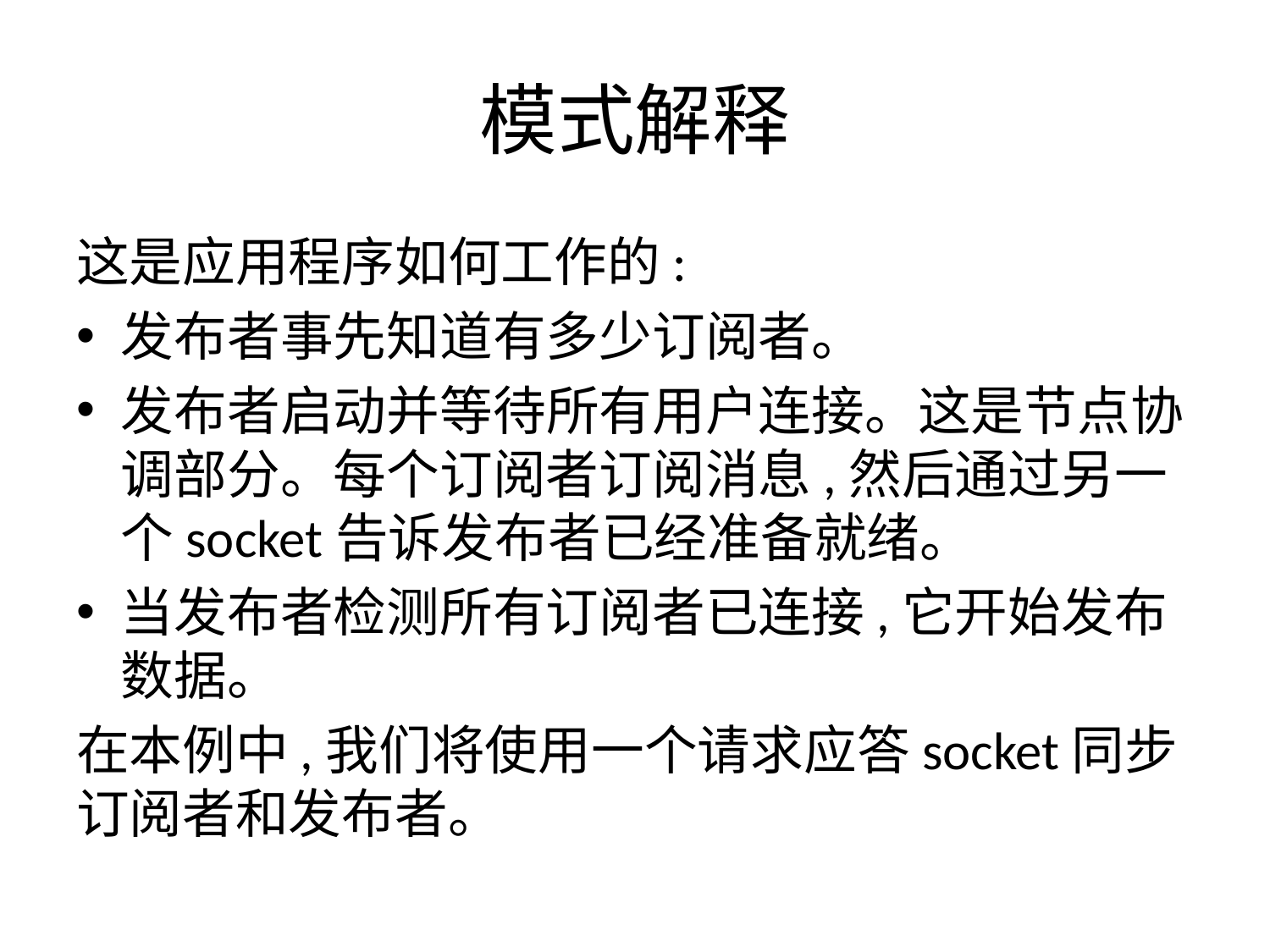

# 模式解释
这是应用程序如何工作的:
发布者事先知道有多少订阅者。
发布者启动并等待所有用户连接。这是节点协调部分。每个订阅者订阅消息,然后通过另一个socket告诉发布者已经准备就绪。
当发布者检测所有订阅者已连接,它开始发布数据。
在本例中,我们将使用一个请求应答socket同步订阅者和发布者。